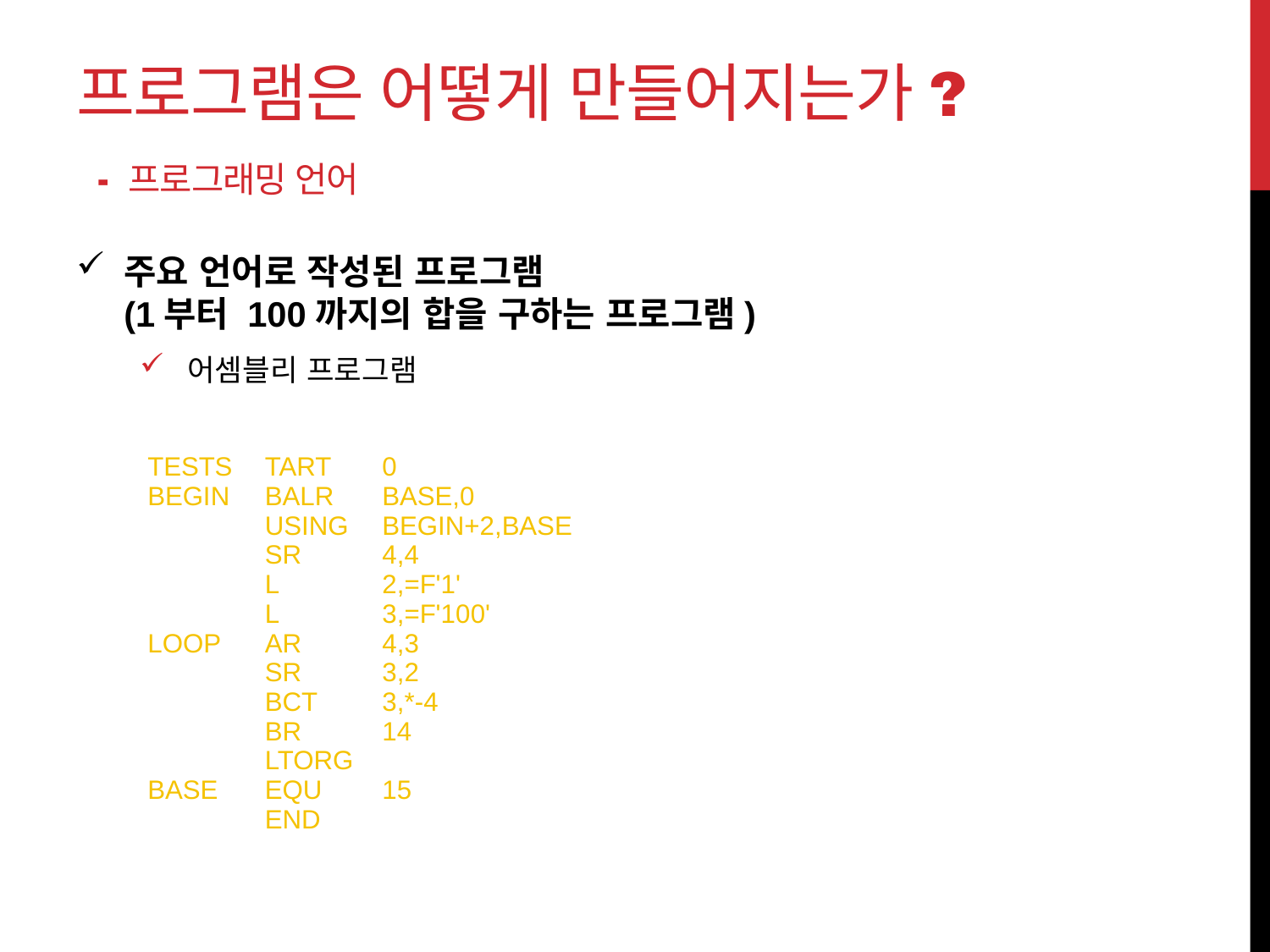

# 프로그램은 어떻게 만들어지는가? - 프로그래밍 언어
주요 언어로 작성된 프로그램
(1부터 100까지의 합을 구하는 프로그램)
어셈블리 프로그램
| TESTS BEGIN LOOP BASE | TART BALR USING SR L L AR SR BCT BR LTORG EQU END | 0 BASE,0 BEGIN+2,BASE 4,4 2,=F'1' 3,=F'100' 4,3 3,2 3,\*-4 14 15 |
| --- | --- | --- |